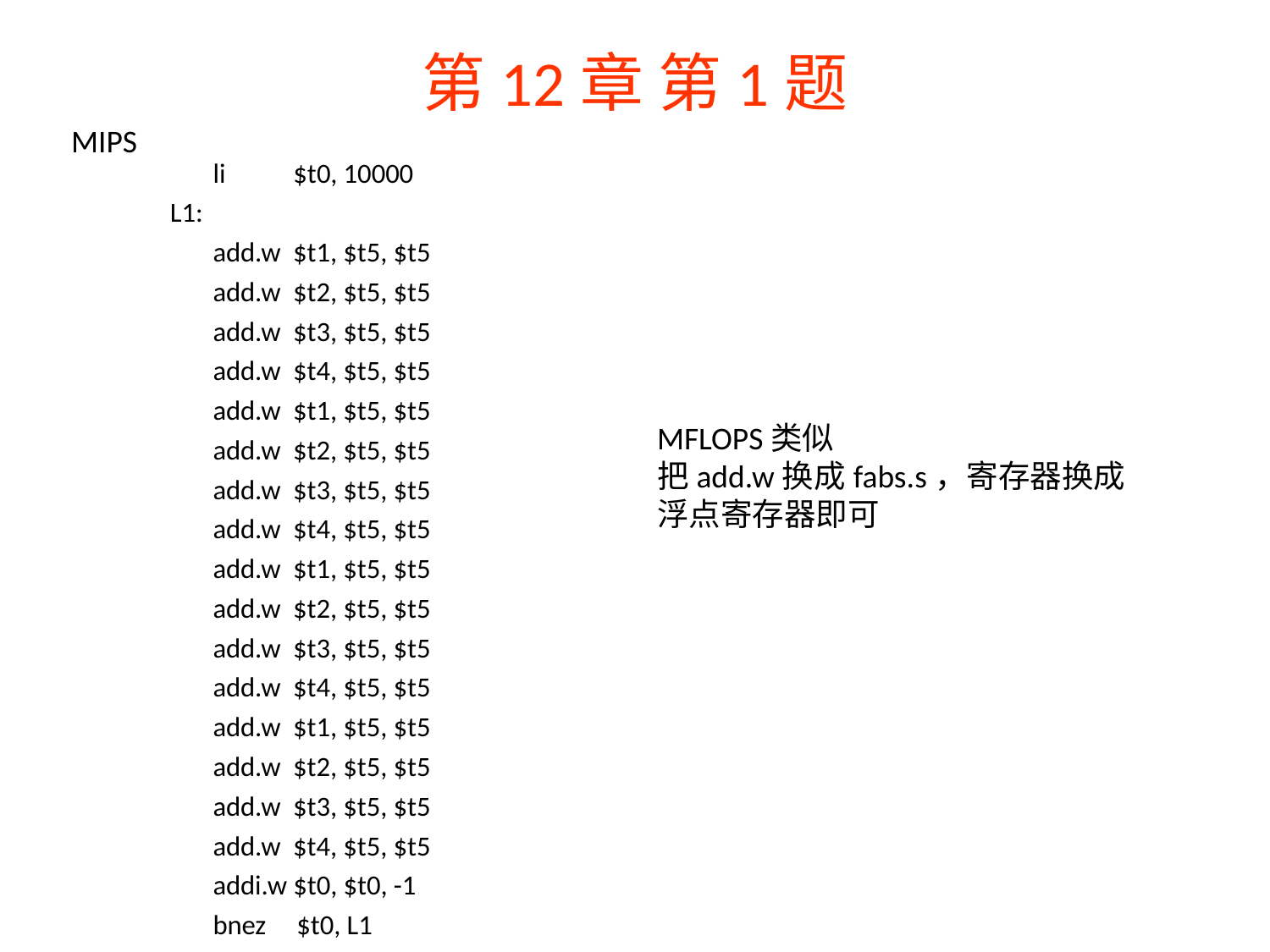

# 第12章 第1题
MIPS
       li           $t0, 10000
L1:
       add.w  $t1, $t5, $t5
       add.w  $t2, $t5, $t5
       add.w  $t3, $t5, $t5
       add.w  $t4, $t5, $t5
       add.w  $t1, $t5, $t5
       add.w  $t2, $t5, $t5
       add.w  $t3, $t5, $t5
       add.w  $t4, $t5, $t5
       add.w  $t1, $t5, $t5
       add.w  $t2, $t5, $t5
       add.w  $t3, $t5, $t5
       add.w  $t4, $t5, $t5
       add.w  $t1, $t5, $t5
       add.w  $t2, $t5, $t5
       add.w  $t3, $t5, $t5
       add.w  $t4, $t5, $t5
       addi.w $t0, $t0, -1
       bnez     $t0, L1

MFLOPS类似
把add.w换成fabs.s，寄存器换成浮点寄存器即可